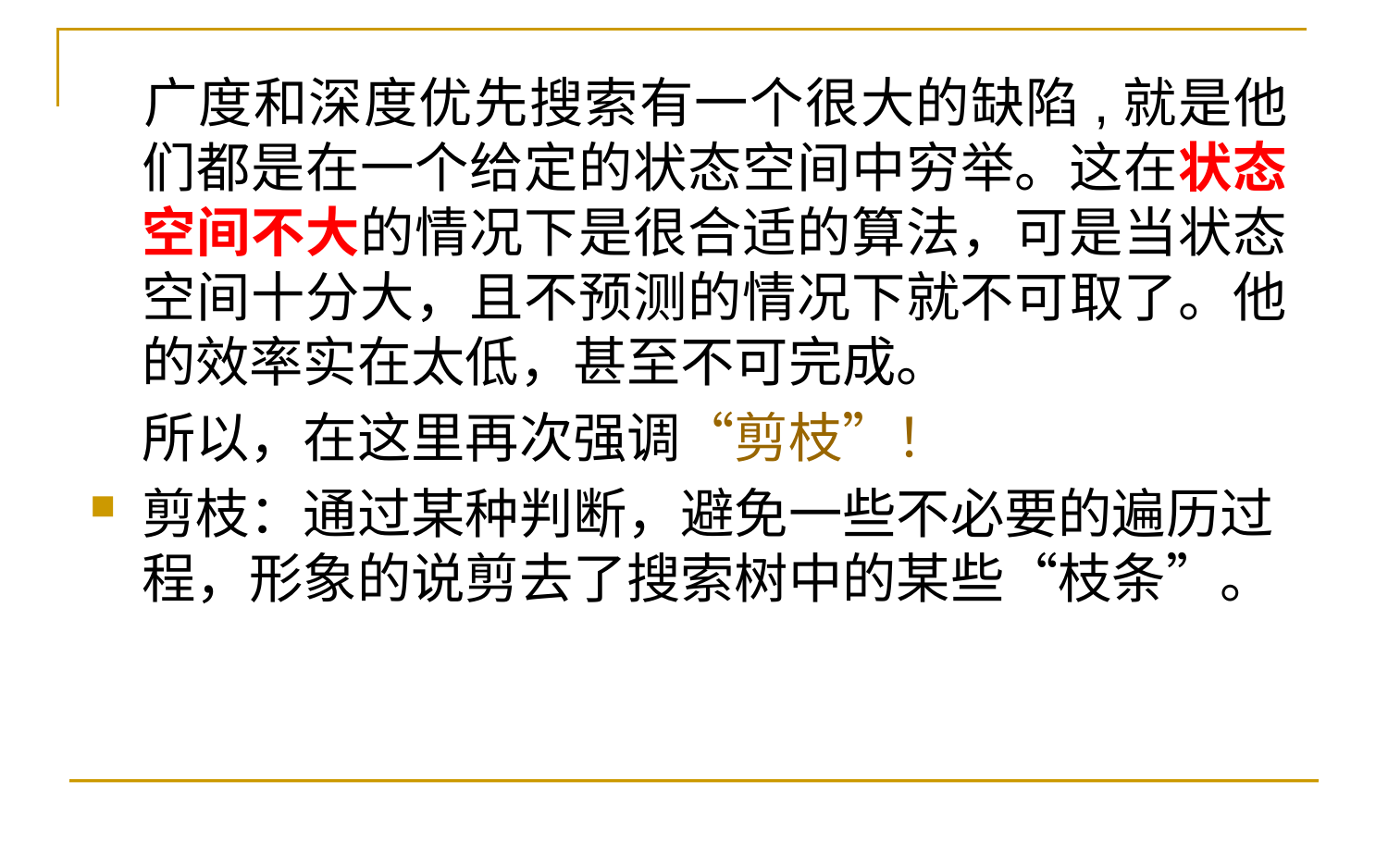

广度和深度优先搜索有一个很大的缺陷,就是他们都是在一个给定的状态空间中穷举。这在状态空间不大的情况下是很合适的算法，可是当状态空间十分大，且不预测的情况下就不可取了。他的效率实在太低，甚至不可完成。
	所以，在这里再次强调“剪枝”！
剪枝：通过某种判断，避免一些不必要的遍历过程，形象的说剪去了搜索树中的某些“枝条”。